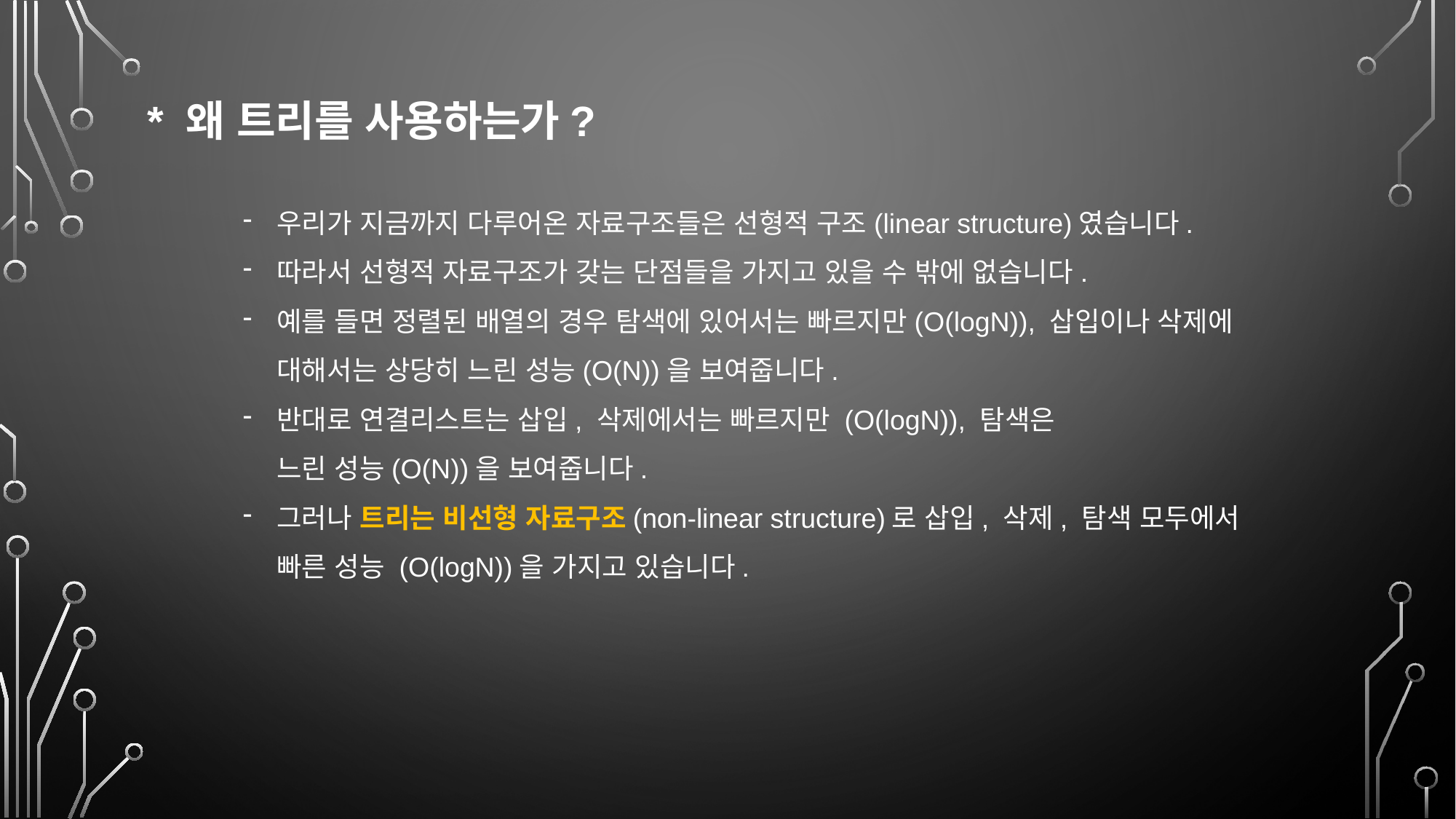

* 왜 트리를 사용하는가?
우리가 지금까지 다루어온 자료구조들은 선형적 구조(linear structure)였습니다.
따라서 선형적 자료구조가 갖는 단점들을 가지고 있을 수 밖에 없습니다.
예를 들면 정렬된 배열의 경우 탐색에 있어서는 빠르지만(O(logN)), 삽입이나 삭제에
대해서는 상당히 느린 성능(O(N))을 보여줍니다.
반대로 연결리스트는 삽입, 삭제에서는 빠르지만 (O(logN)), 탐색은
느린 성능(O(N))을 보여줍니다.
그러나 트리는 비선형 자료구조(non-linear structure)로 삽입, 삭제, 탐색 모두에서
빠른 성능 (O(logN))을 가지고 있습니다.